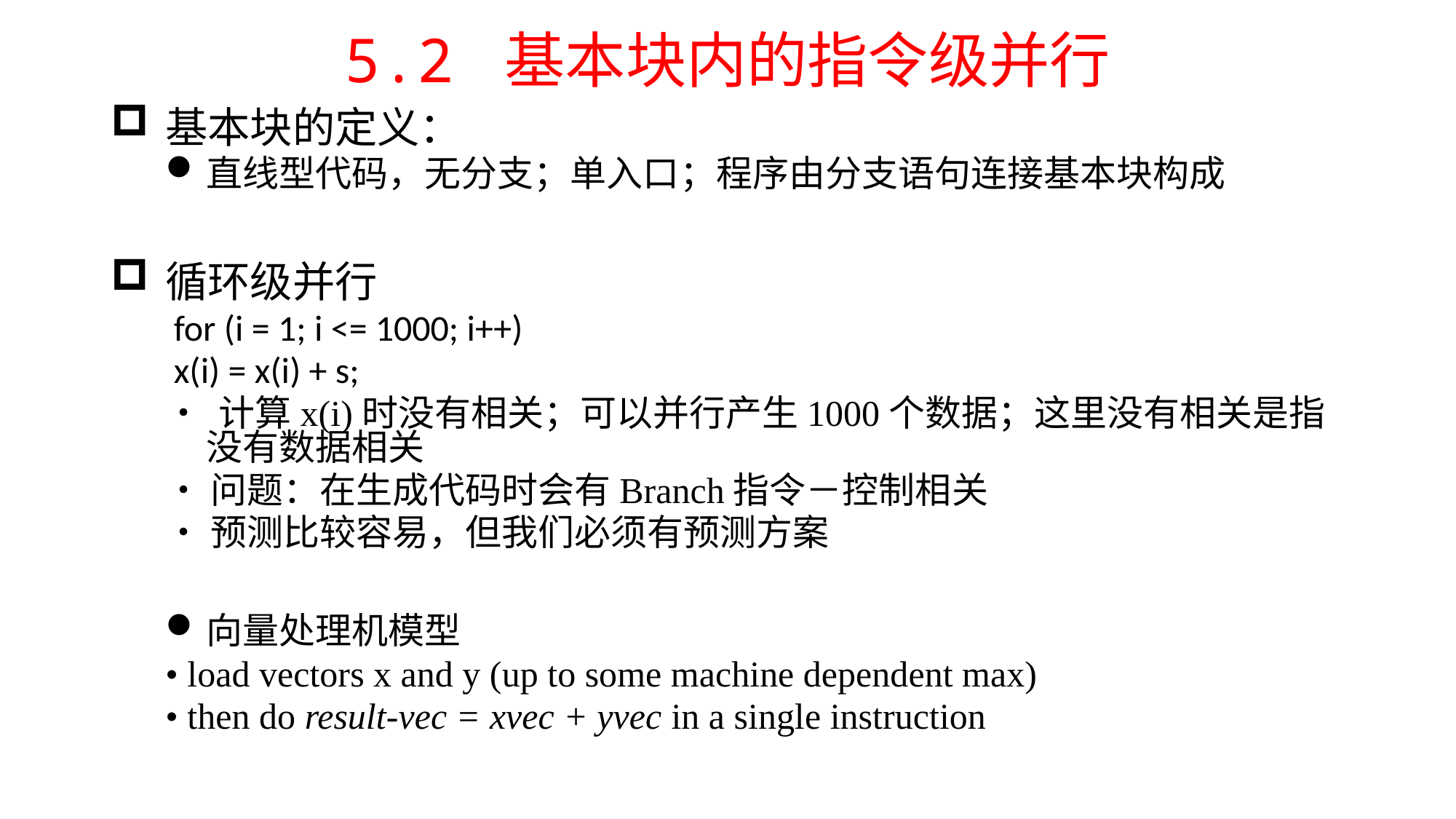

# 5.2 基本块内的指令级并行
基本块的定义：
直线型代码，无分支；单入口；程序由分支语句连接基本块构成

循环级并行
 for (i = 1; i <= 1000; i++)
 x(i) = x(i) + s;
• 计算x(i)时没有相关；可以并行产生1000个数据；这里没有相关是指没有数据相关
•问题：在生成代码时会有Branch指令－控制相关
•预测比较容易，但我们必须有预测方案

向量处理机模型
• load vectors x and y (up to some machine dependent max)
• then do result-vec = xvec + yvec in a single instruction